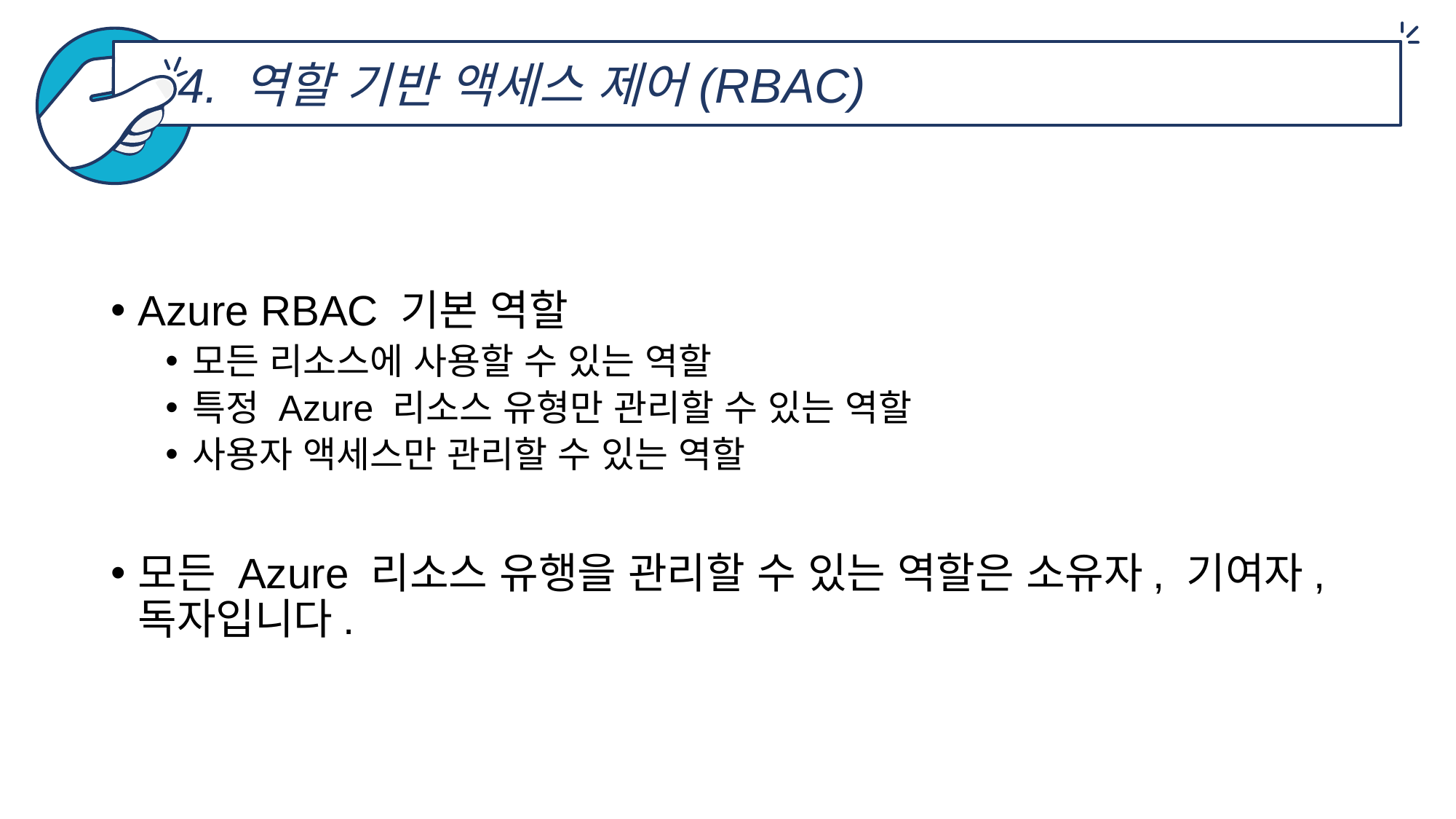

4. 역할 기반 액세스 제어(RBAC)

Azure RBAC 기본 역할
모든 리소스에 사용할 수 있는 역할
특정 Azure 리소스 유형만 관리할 수 있는 역할
사용자 액세스만 관리할 수 있는 역할

모든 Azure 리소스 유행을 관리할 수 있는 역할은 소유자, 기여자, 독자입니다.